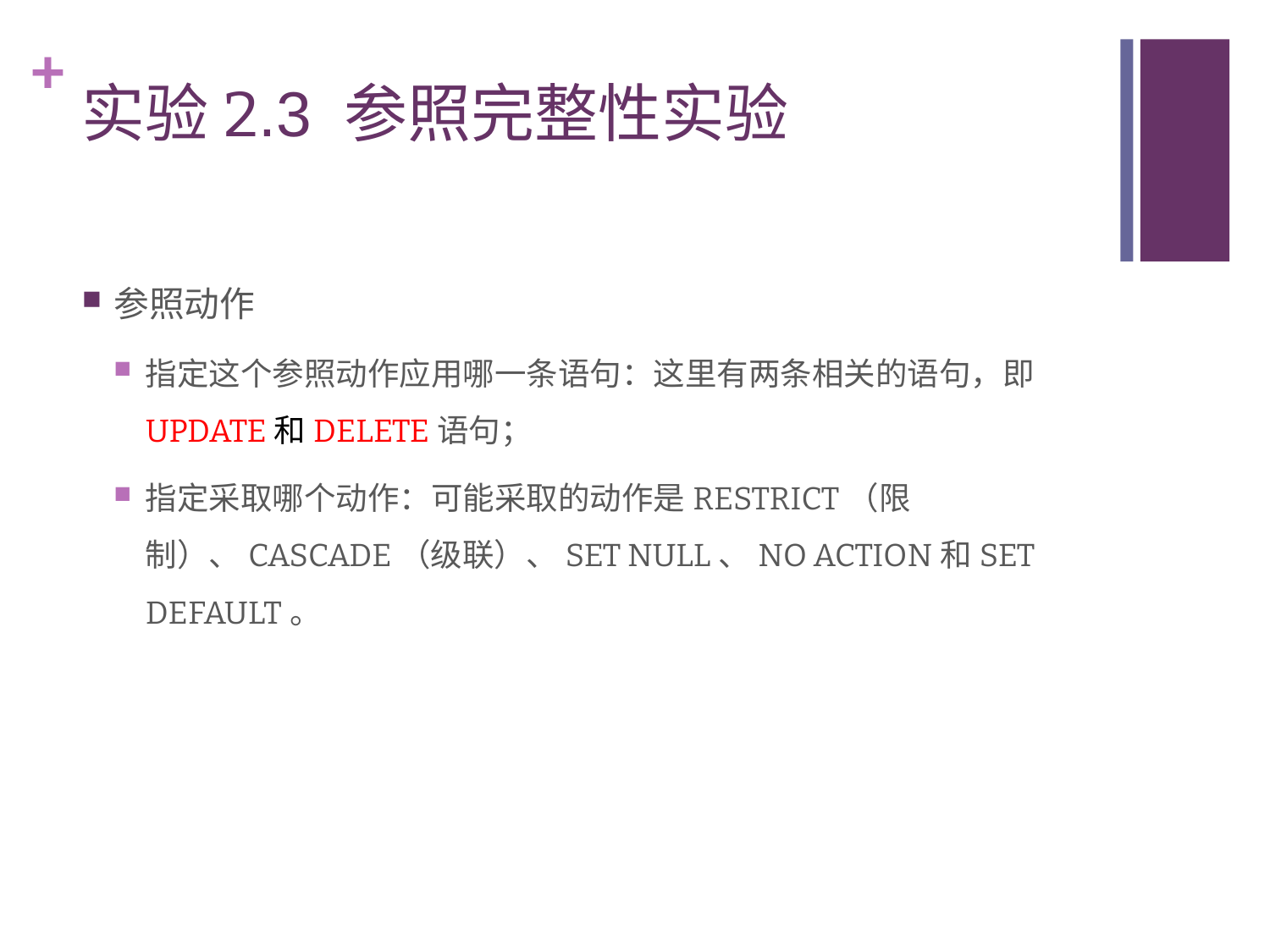

# 实验2.3 参照完整性实验
参照动作
指定这个参照动作应用哪一条语句：这里有两条相关的语句，即UPDATE和DELETE语句；
指定采取哪个动作：可能采取的动作是RESTRICT（限制）、CASCADE（级联）、SET NULL、NO ACTION和SET DEFAULT。